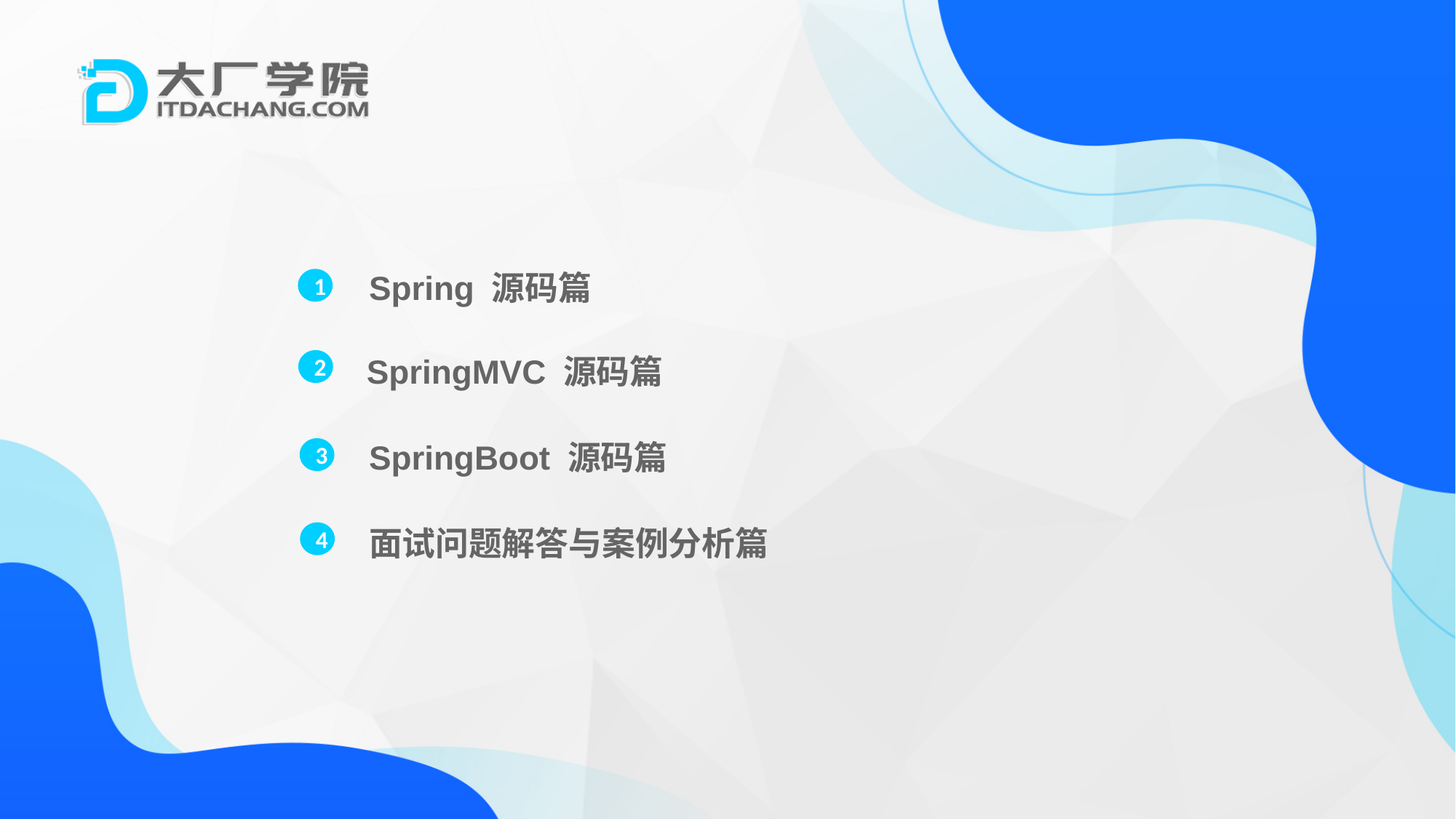

Spring 源码篇
1
SpringMVC 源码篇
2
SpringBoot 源码篇
3
面试问题解答与案例分析篇
4